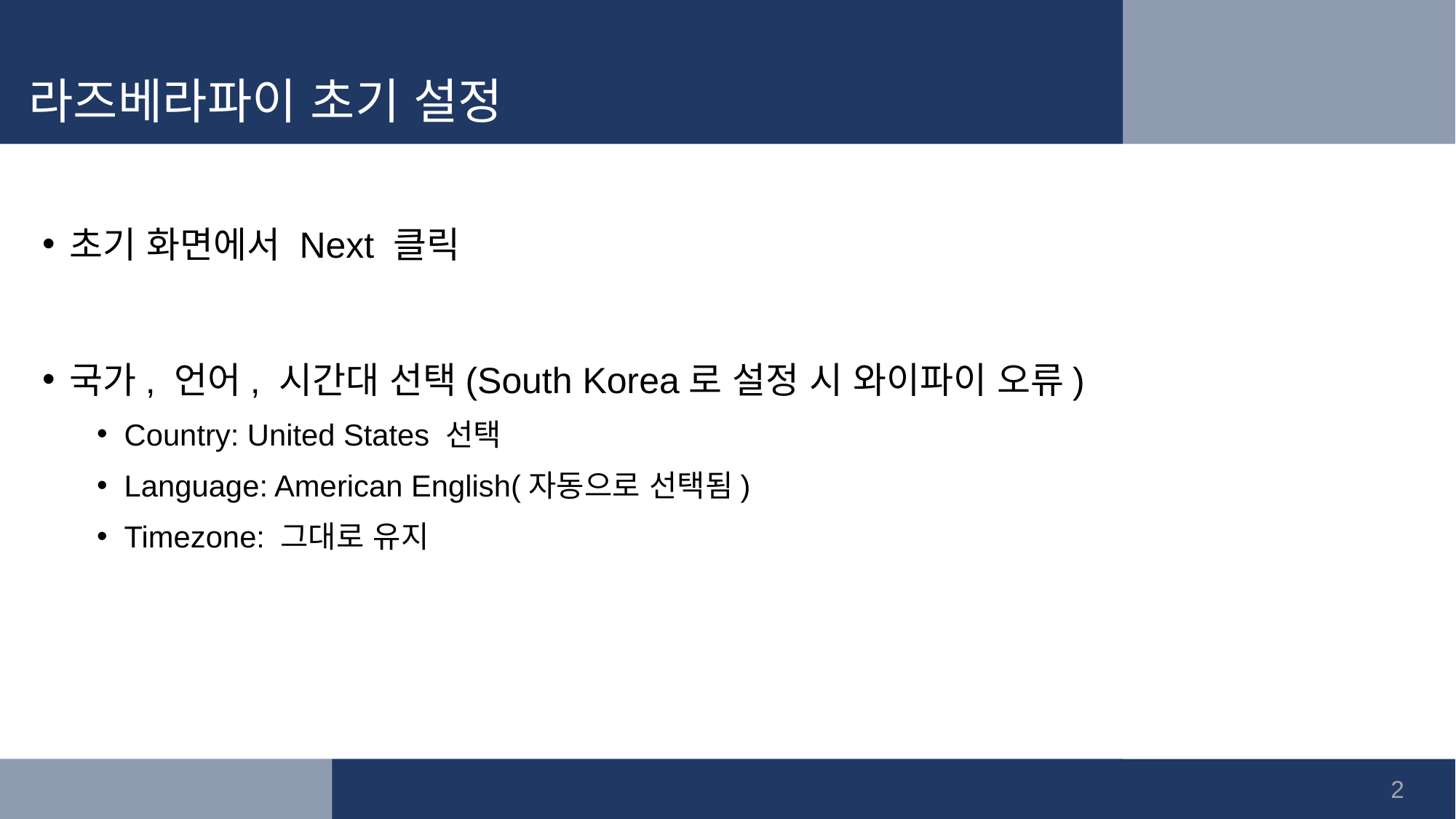

# 라즈베라파이 초기 설정
초기 화면에서 Next 클릭

국가, 언어, 시간대 선택(South Korea로 설정 시 와이파이 오류)
Country: United States 선택
Language: American English(자동으로 선택됨)
Timezone: 그대로 유지
2